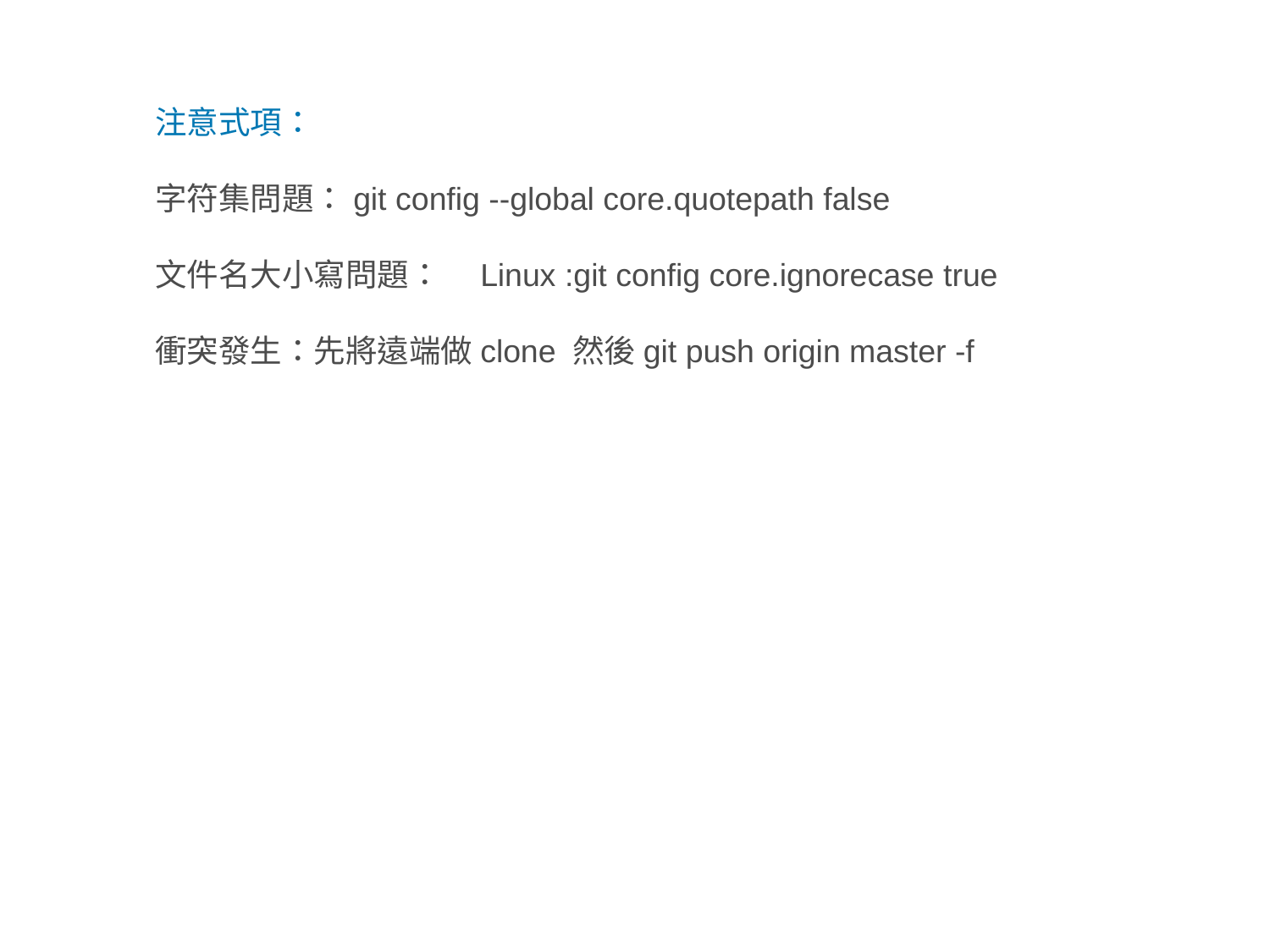

注意式項：

字符集問題：git config --global core.quotepath false

文件名大小寫問題：　Linux :git config core.ignorecase true

衝突發生：先將遠端做clone 然後git push origin master -f